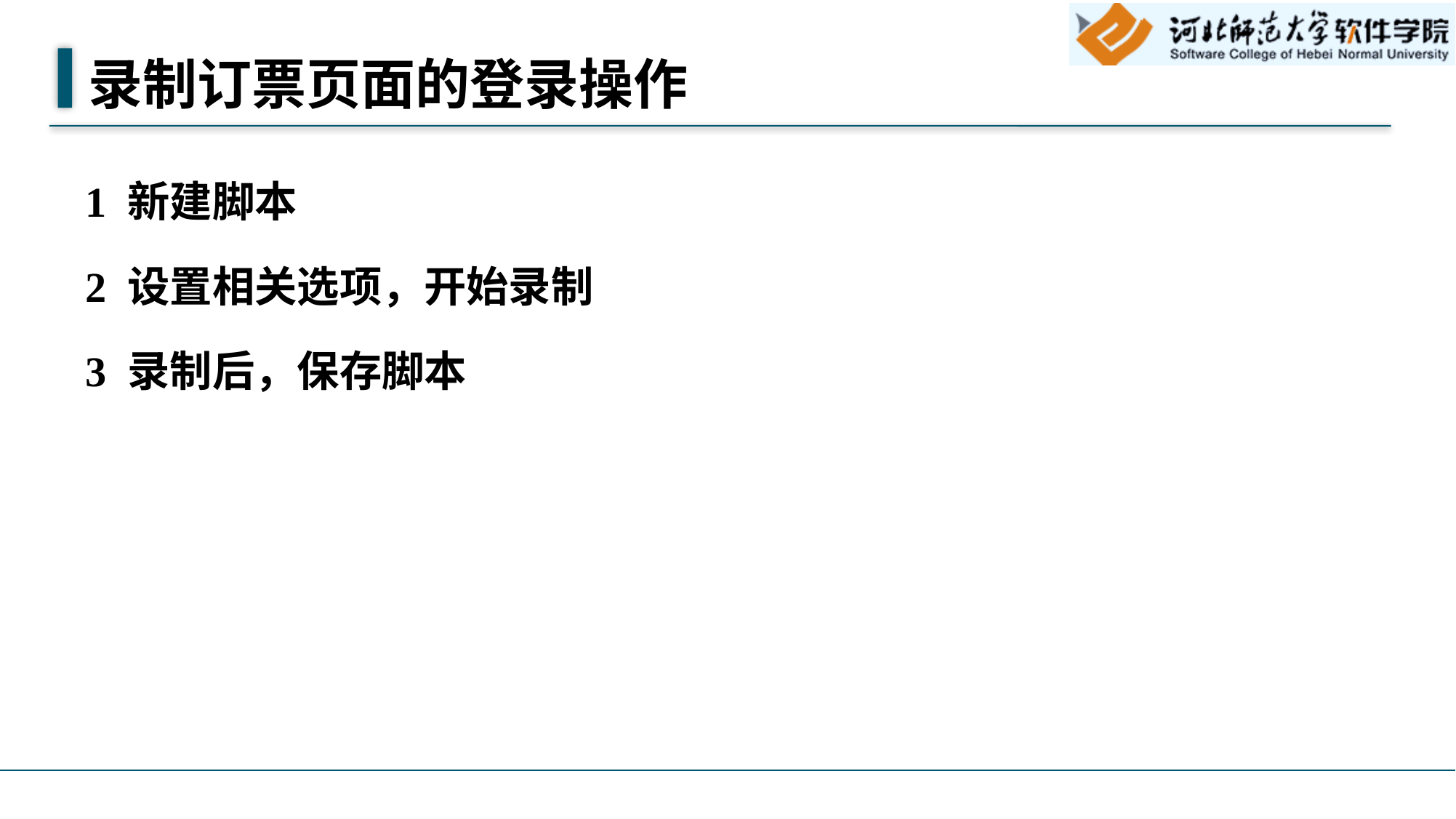

# 录制订票页面的登录操作
1 新建脚本
2 设置相关选项，开始录制
3 录制后，保存脚本